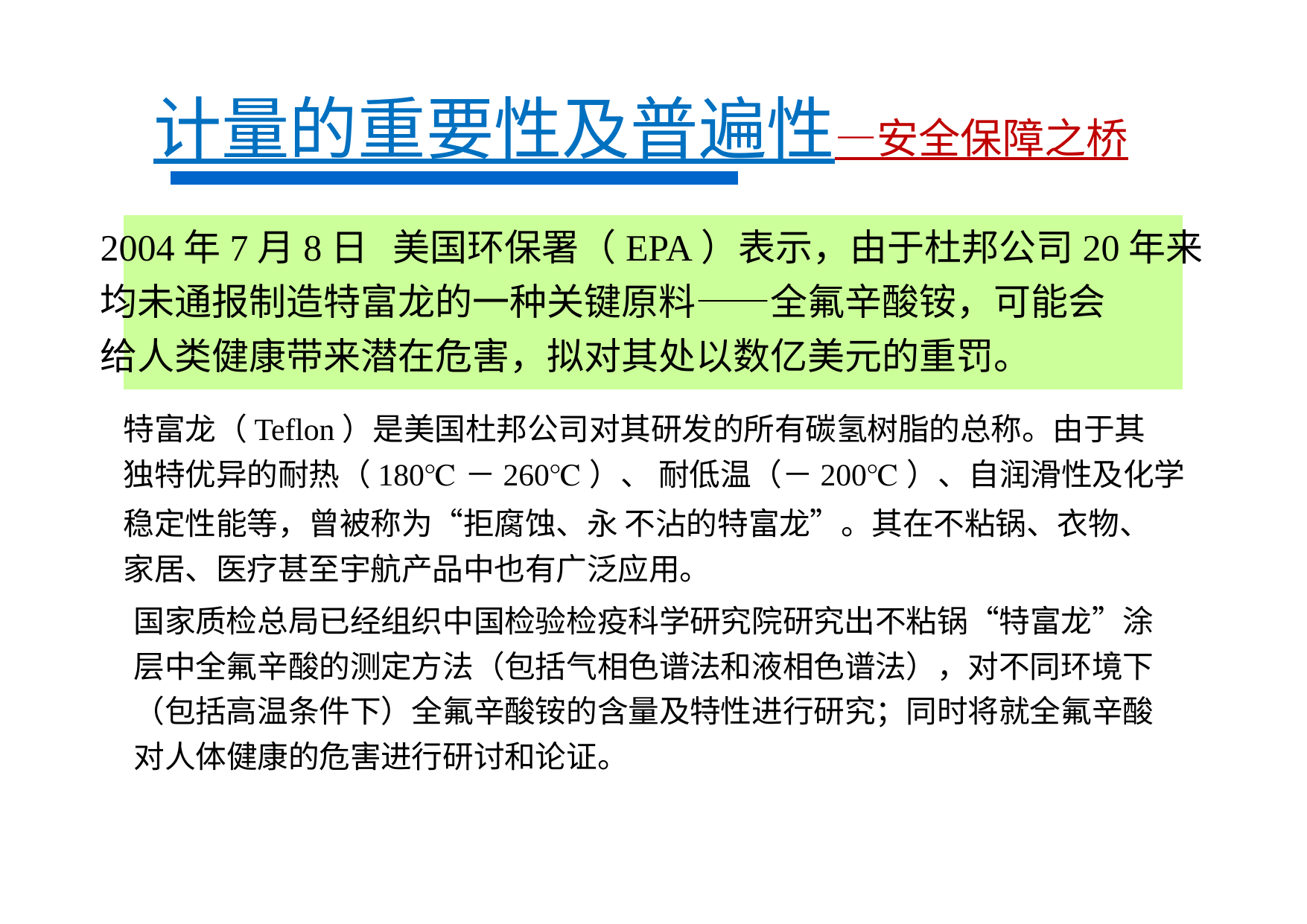

计量的重要性及普遍性—安全保障之桥

2004年7月8日   美国环保署（EPA）表示，由于杜邦公司20年来
均未通报制造特富龙的一种关键原料——全氟辛酸铵，可能会
给人类健康带来潜在危害，拟对其处以数亿美元的重罚。
特富龙（Teflon）是美国杜邦公司对其研发的所有碳氢树脂的总称。由于其
独特优异的耐热（180℃－260℃）、 耐低温（－200℃）、自润滑性及化学
稳定性能等，曾被称为“拒腐蚀、永 不沾的特富龙”。其在不粘锅、衣物、
家居、医疗甚至宇航产品中也有广泛应用。
国家质检总局已经组织中国检验检疫科学研究院研究出不粘锅“特富龙”涂
层中全氟辛酸的测定方法（包括气相色谱法和液相色谱法），对不同环境下
（包括高温条件下）全氟辛酸铵的含量及特性进行研究；同时将就全氟辛酸
对人体健康的危害进行研讨和论证。